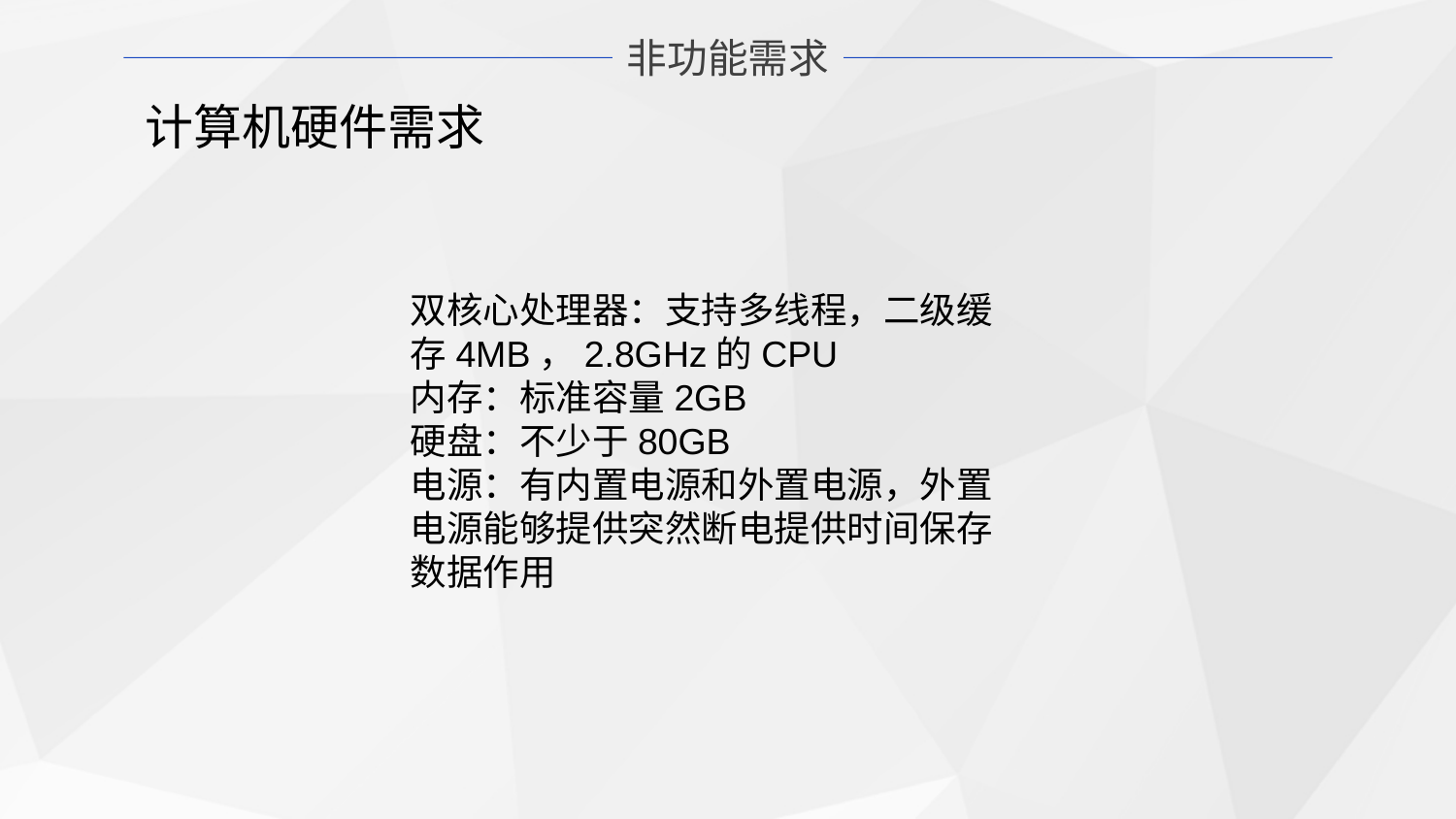

非功能需求

计算机硬件需求
双核心处理器：支持多线程，二级缓存4MB，2.8GHz的CPU
内存：标准容量2GB
硬盘：不少于80GB
电源：有内置电源和外置电源，外置电源能够提供突然断电提供时间保存数据作用